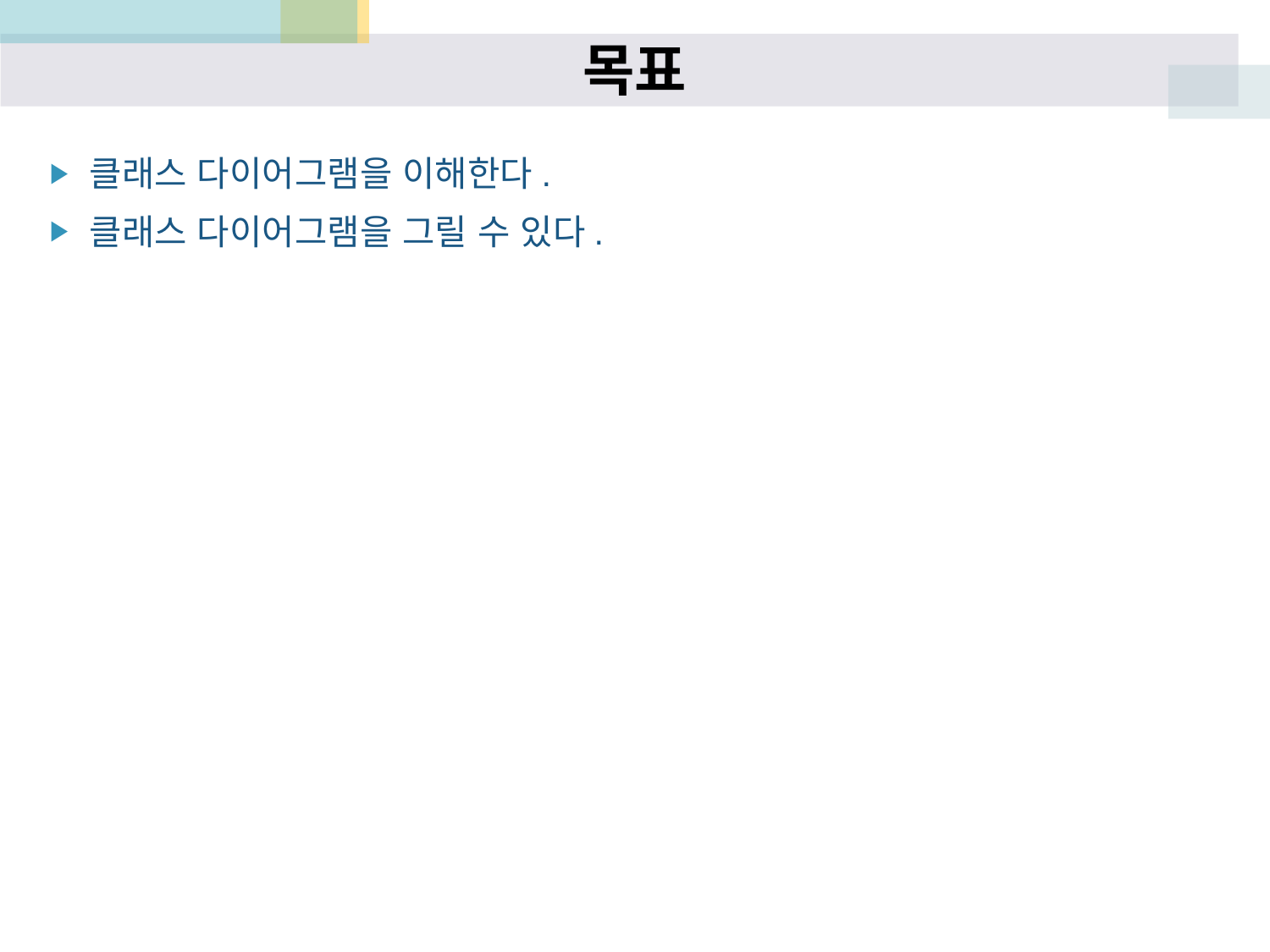

# 목표
클래스 다이어그램을 이해한다.
클래스 다이어그램을 그릴 수 있다.